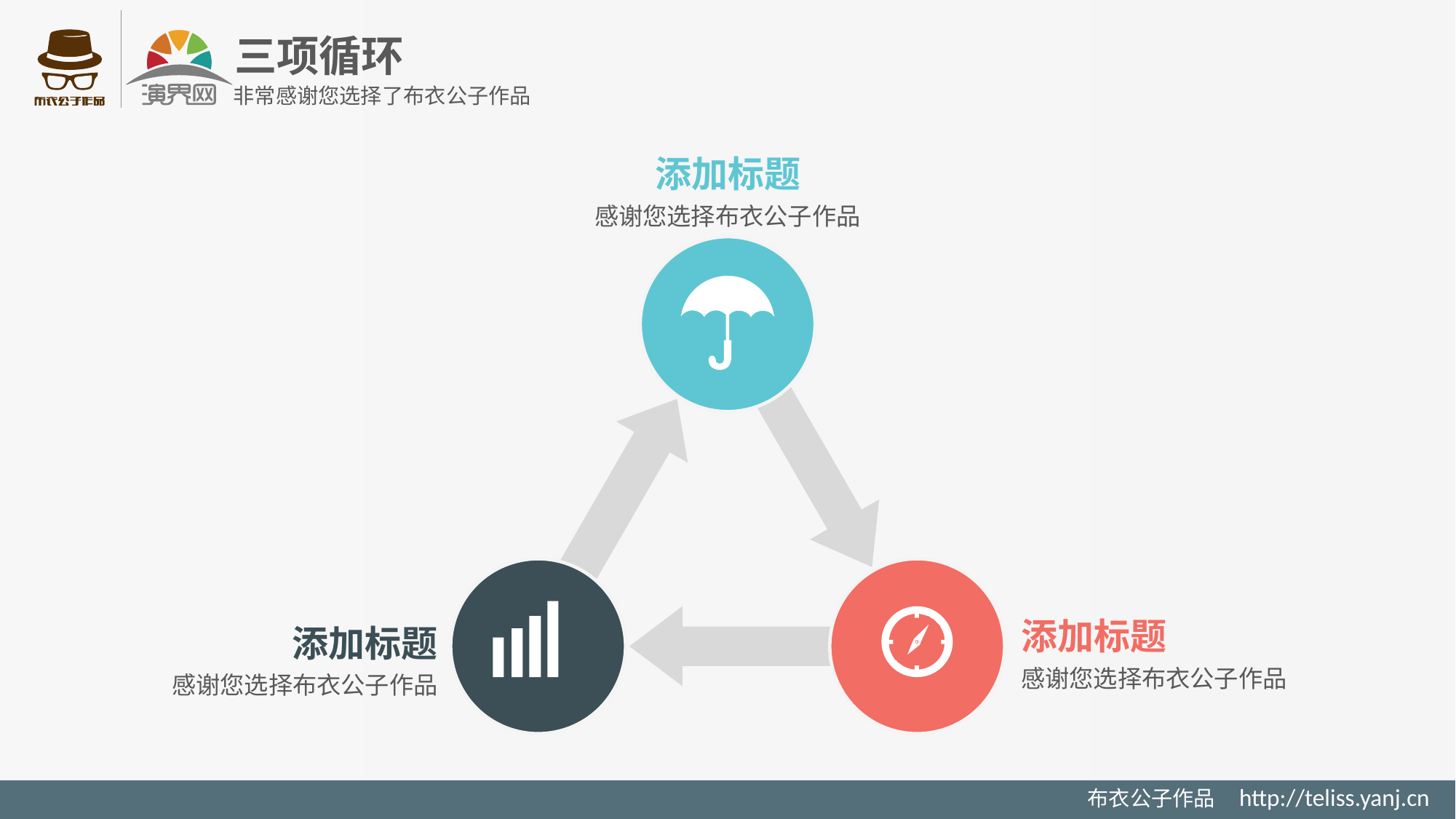

三项循环
非常感谢您选择了布衣公子作品
添加标题
感谢您选择布衣公子作品

添加标题
感谢您选择布衣公子作品

添加标题
感谢您选择布衣公子作品

布衣公子作品    http://teliss.yanj.cn